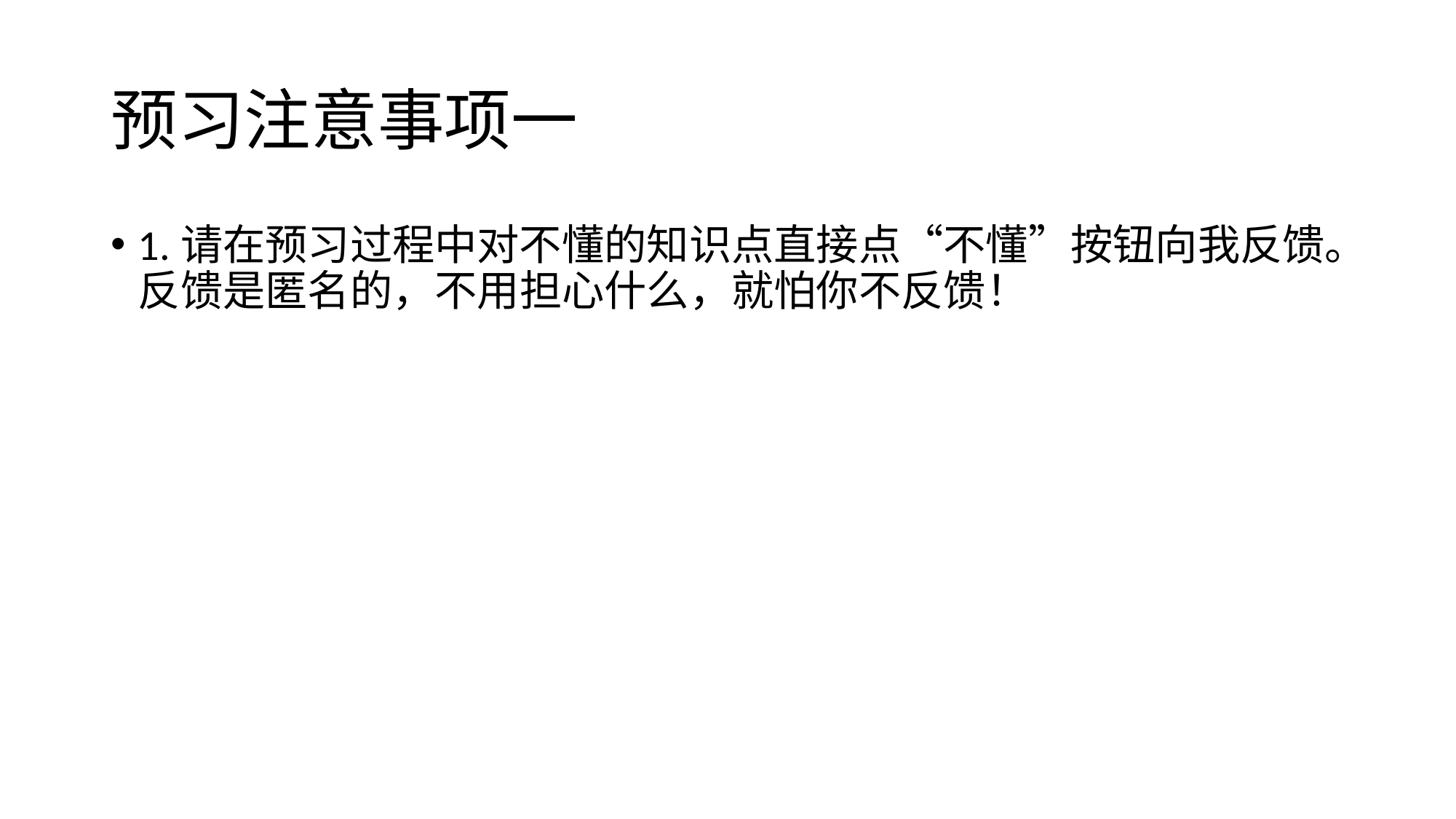

# 预习注意事项一
1.请在预习过程中对不懂的知识点直接点“不懂”按钮向我反馈。反馈是匿名的，不用担心什么，就怕你不反馈！
2